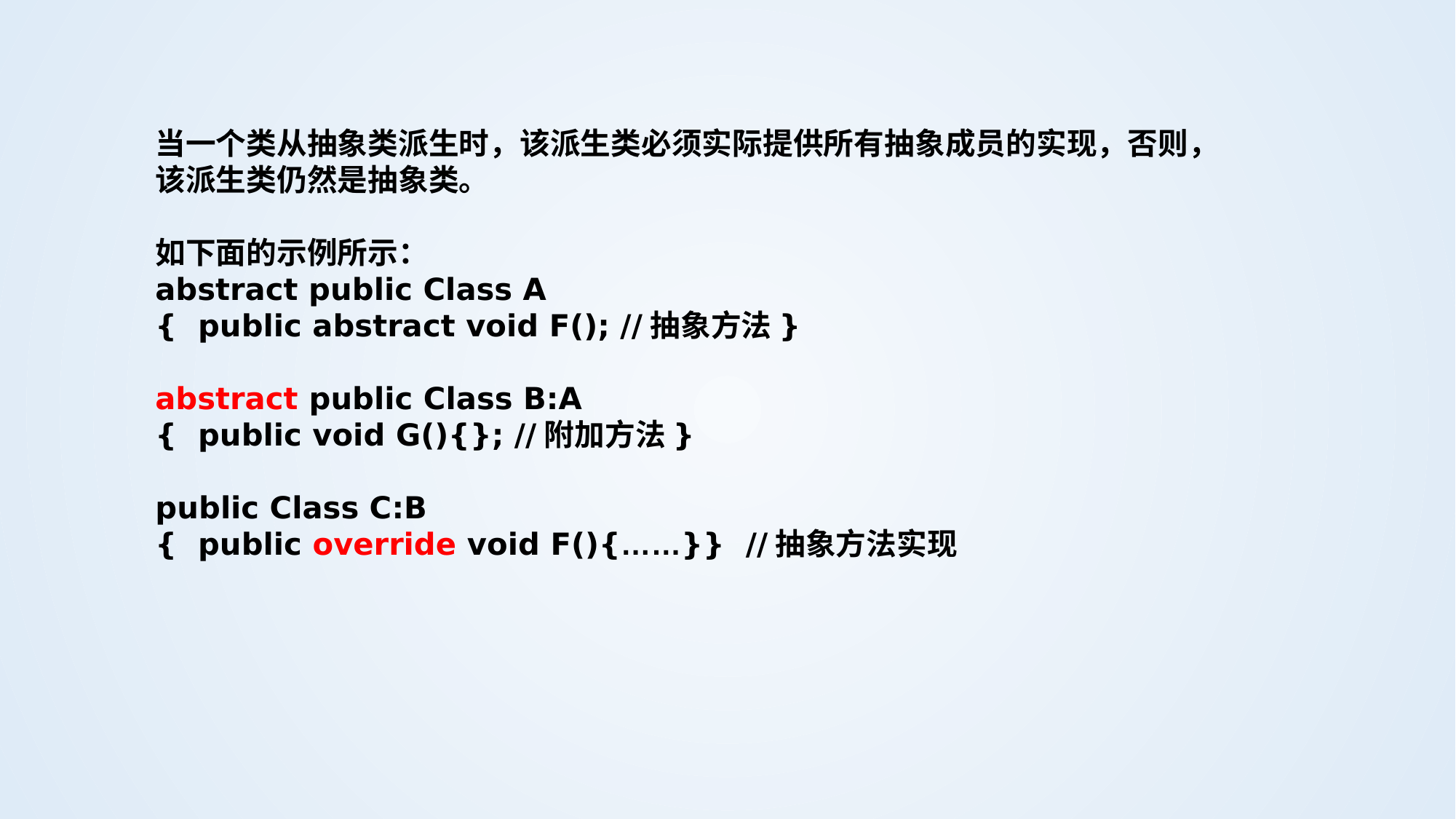

当一个类从抽象类派生时，该派生类必须实际提供所有抽象成员的实现，否则，该派生类仍然是抽象类。

如下面的示例所示：
abstract public Class A
{  public abstract void F(); //抽象方法}

abstract public Class B:A
{  public void G(){}; //附加方法}

public Class C:B
{  public override void F(){……}}  //抽象方法实现